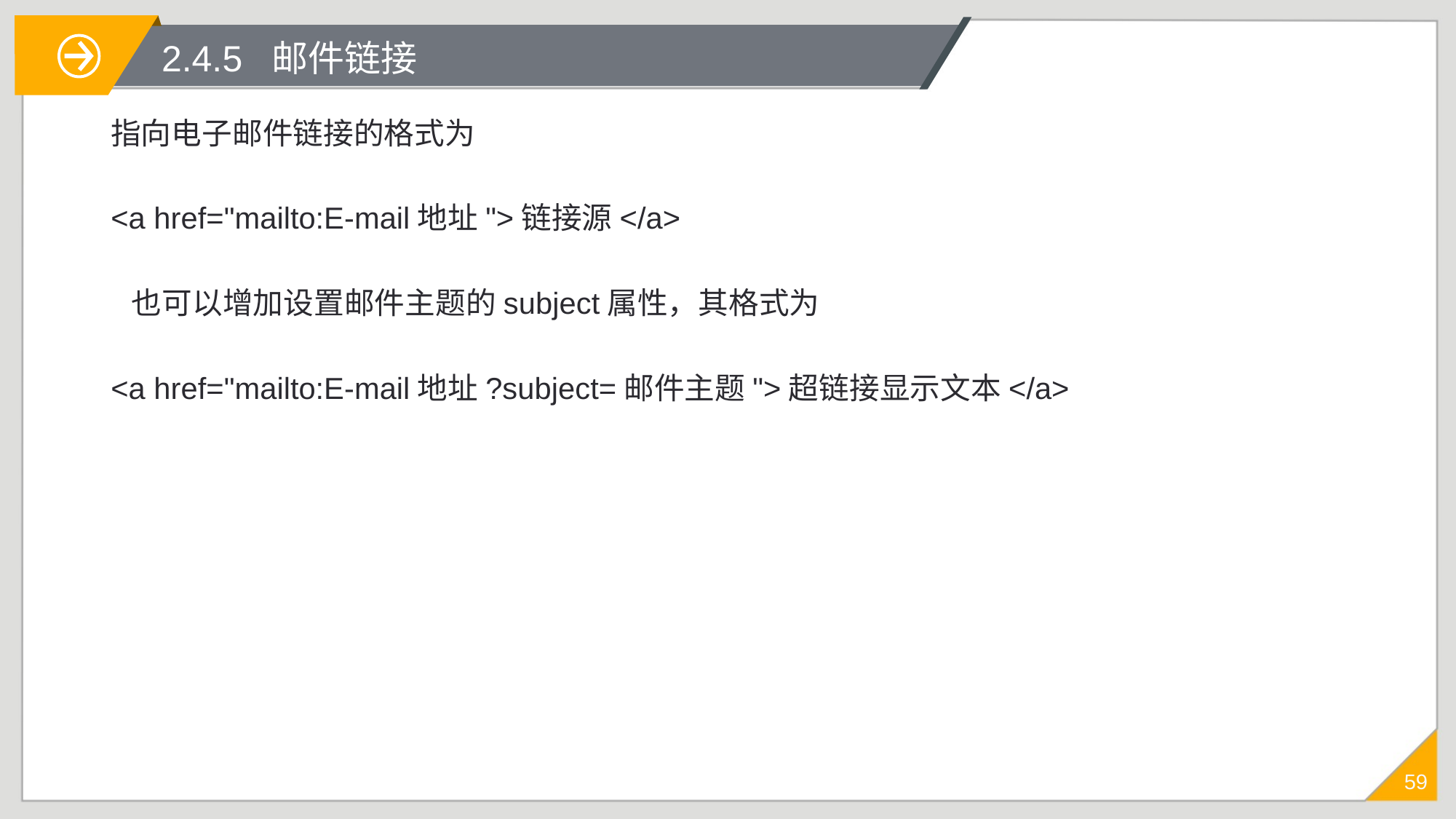

# 2.4.5  邮件链接
指向电子邮件链接的格式为

<a href="mailto:E-mail地址">链接源</a>

  也可以增加设置邮件主题的subject属性，其格式为

<a href="mailto:E-mail地址?subject=邮件主题">超链接显示文本</a>